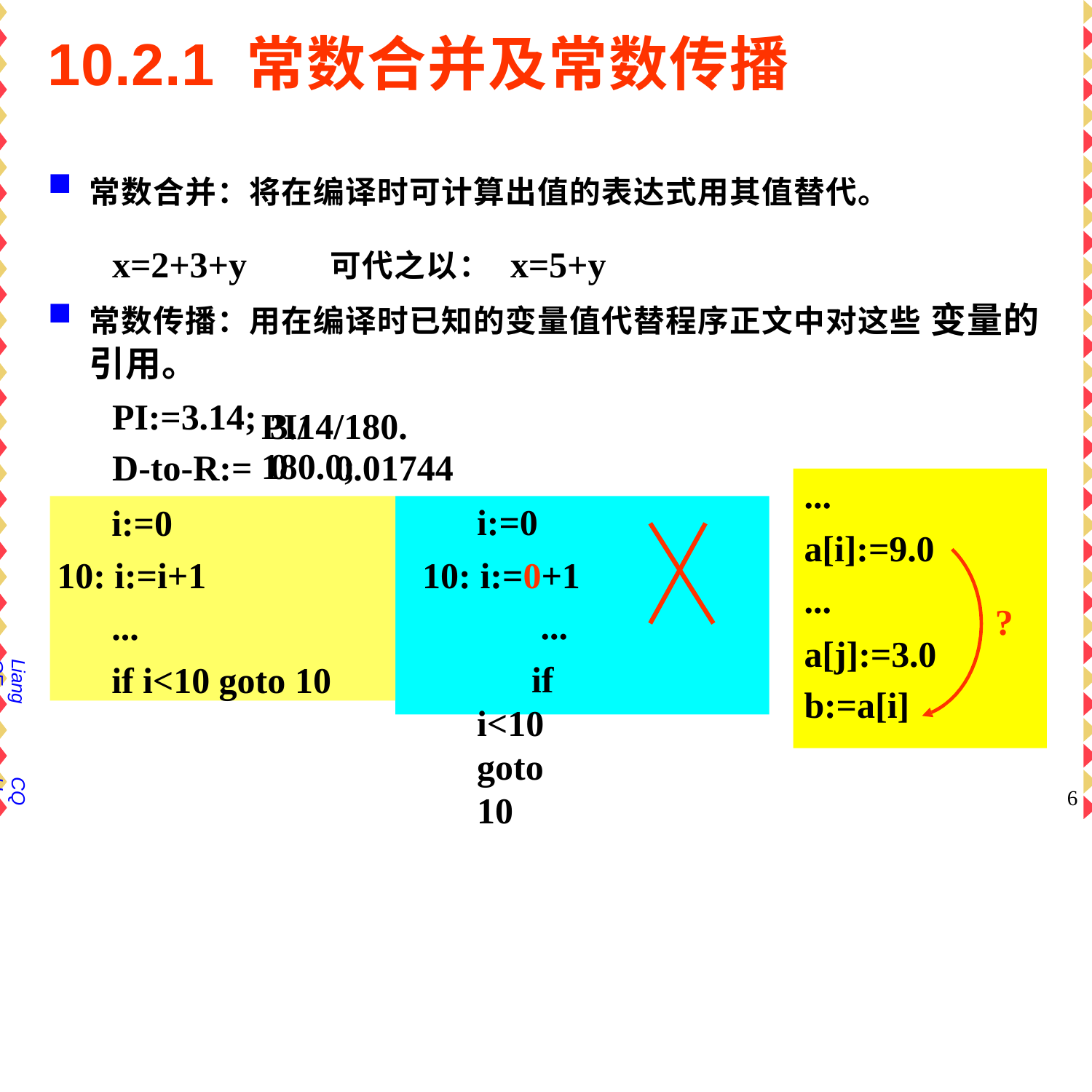

# 10.2.1 常数合并及常数传播
常数合并：将在编译时可计算出值的表达式用其值替代。
x=2+3+y	可代之以： x=5+y
常数传播：用在编译时已知的变量值代替程序正文中对这些 变量的引用。
PI:=3.14;
D-to-R:=	0.01744
PI/180.0;
3.14/180.0
...
a[i]:=9.0
...
a[j]:=3.0
b:=a[i]

i:=0  10: i:=0+1
...
if i<10 goto 10
i:=0
10: i:=i+1
...
if i<10 goto 10

?
Liang GE
CQU
6